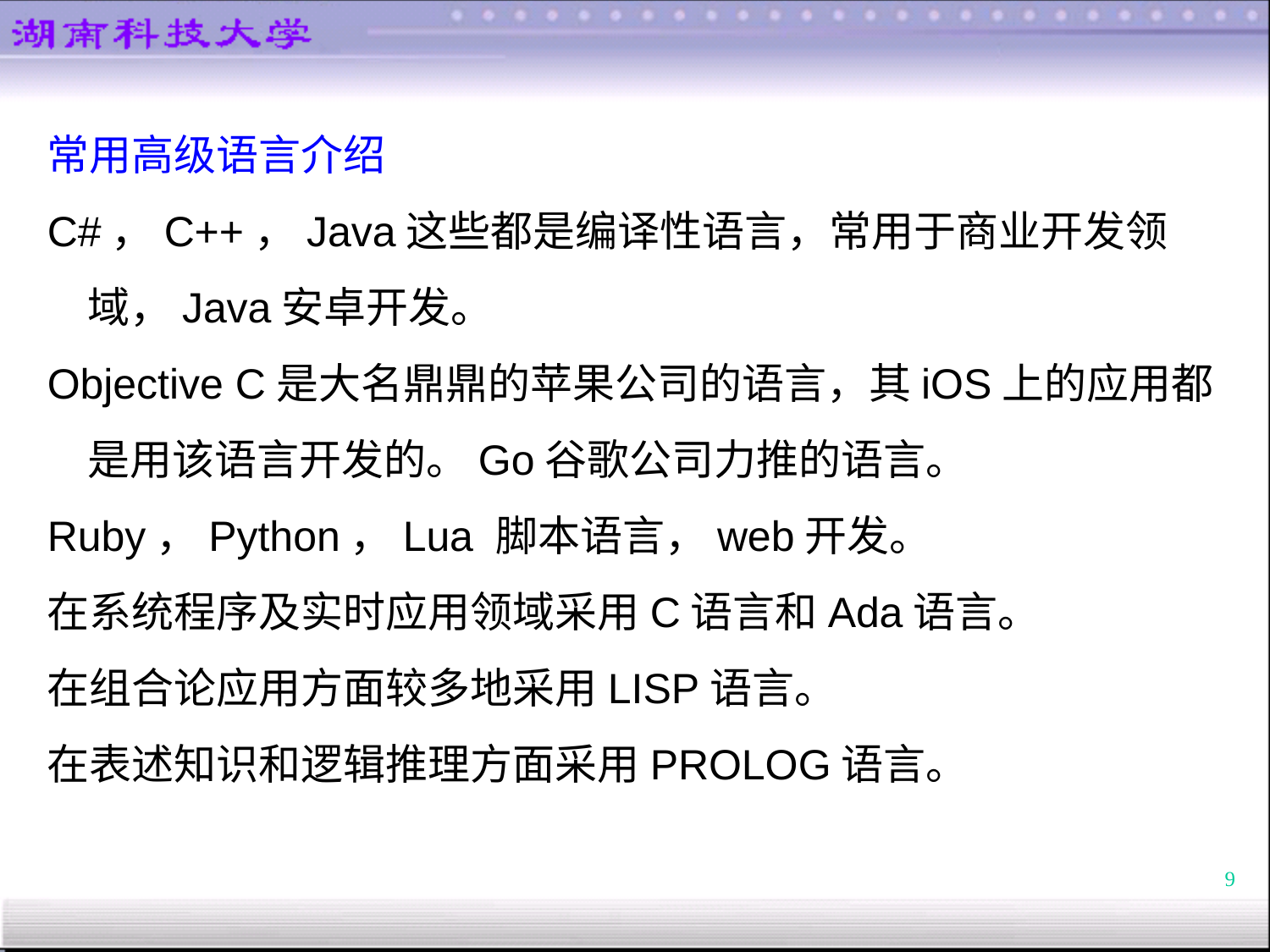

常用高级语言介绍
C#，C++，Java这些都是编译性语言，常用于商业开发领域，Java安卓开发。
Objective C是大名鼎鼎的苹果公司的语言，其iOS上的应用都是用该语言开发的。Go谷歌公司力推的语言。
Ruby，Python，Lua 脚本语言，web开发。
在系统程序及实时应用领域采用C语言和Ada语言。
在组合论应用方面较多地采用LISP语言。
在表述知识和逻辑推理方面采用PROLOG语言。
9